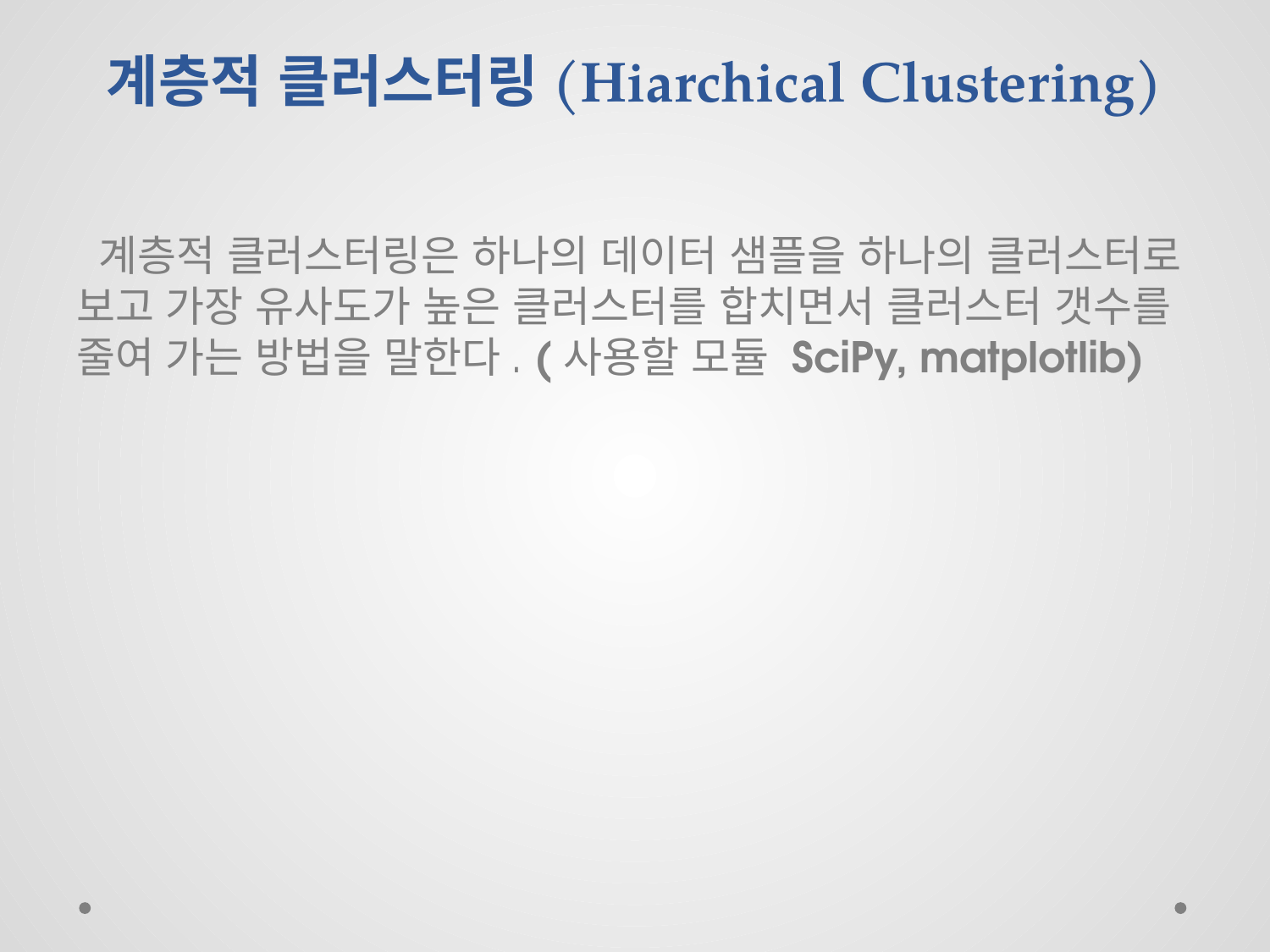

# 계층적 클러스터링(Hiarchical Clustering)
 계층적 클러스터링은 하나의 데이터 샘플을 하나의 클러스터로 보고 가장 유사도가 높은 클러스터를 합치면서 클러스터 갯수를 줄여 가는 방법을 말한다. (사용할 모듈 SciPy, matplotlib)